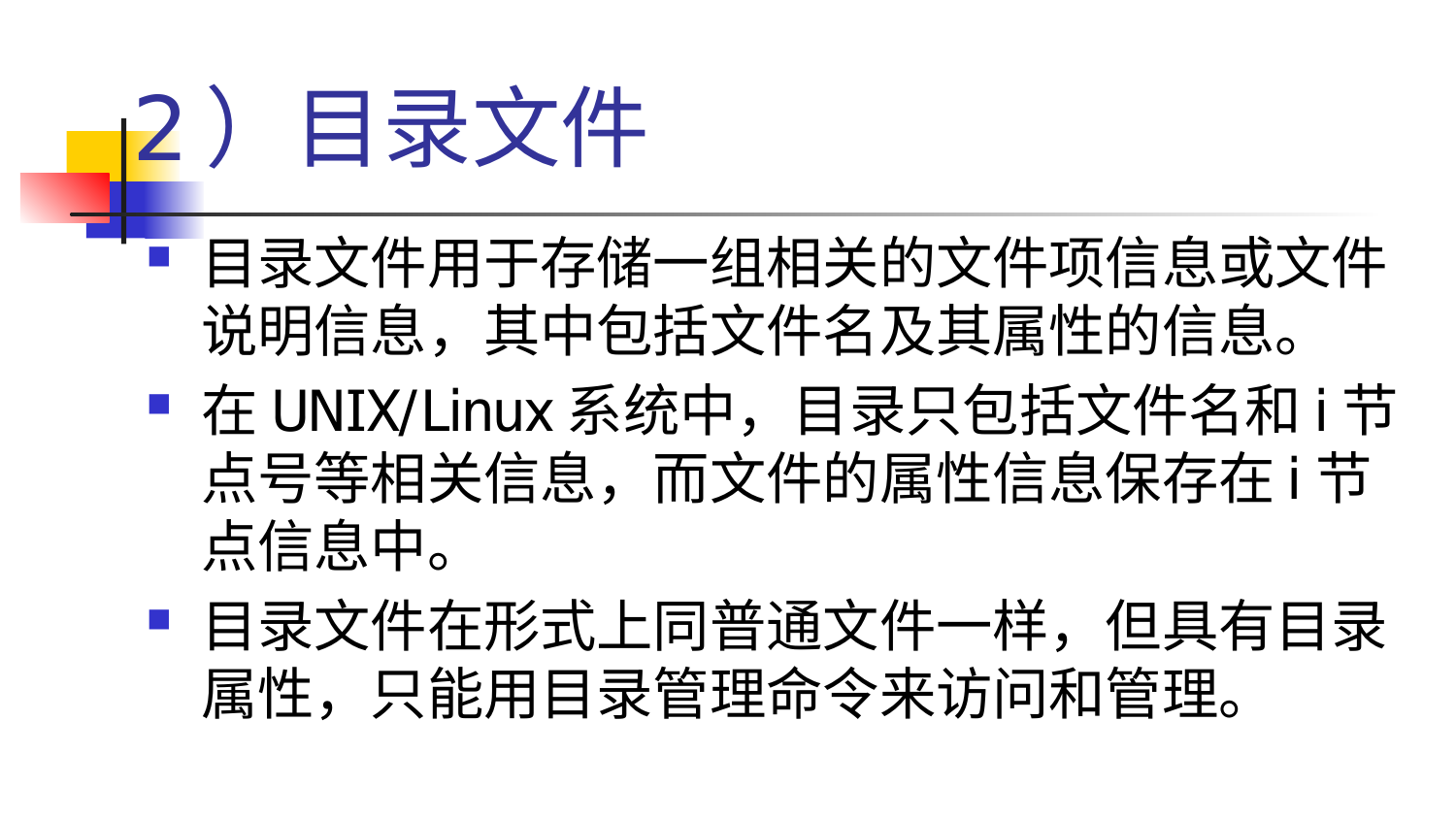

# 2）目录文件
目录文件用于存储一组相关的文件项信息或文件说明信息，其中包括文件名及其属性的信息。
在UNIX/Linux系统中，目录只包括文件名和i节点号等相关信息，而文件的属性信息保存在i节点信息中。
目录文件在形式上同普通文件一样，但具有目录属性，只能用目录管理命令来访问和管理。